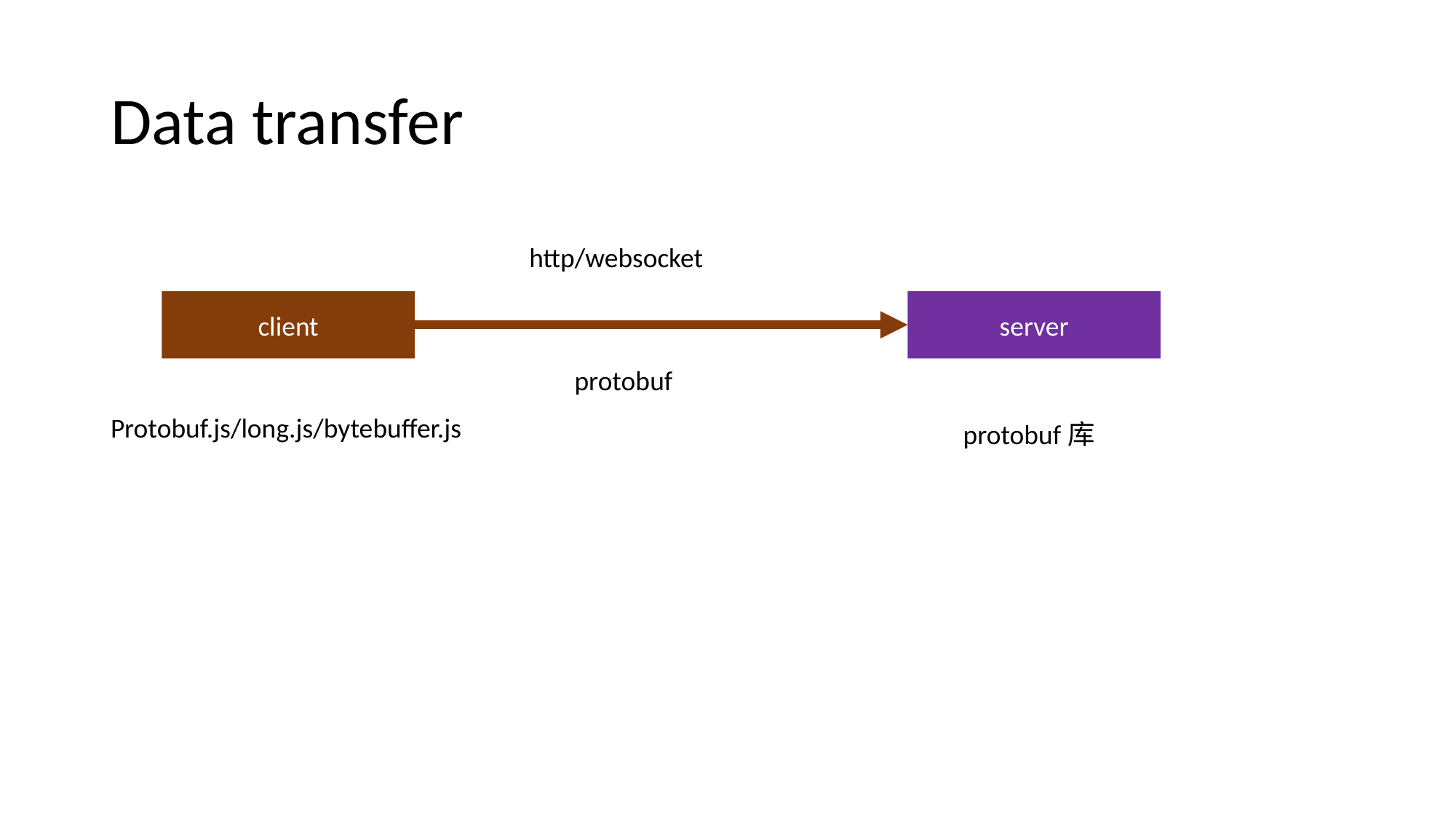

# Data transfer
http/websocket
client
server
protobuf
Protobuf.js/long.js/bytebuffer.js
protobuf库